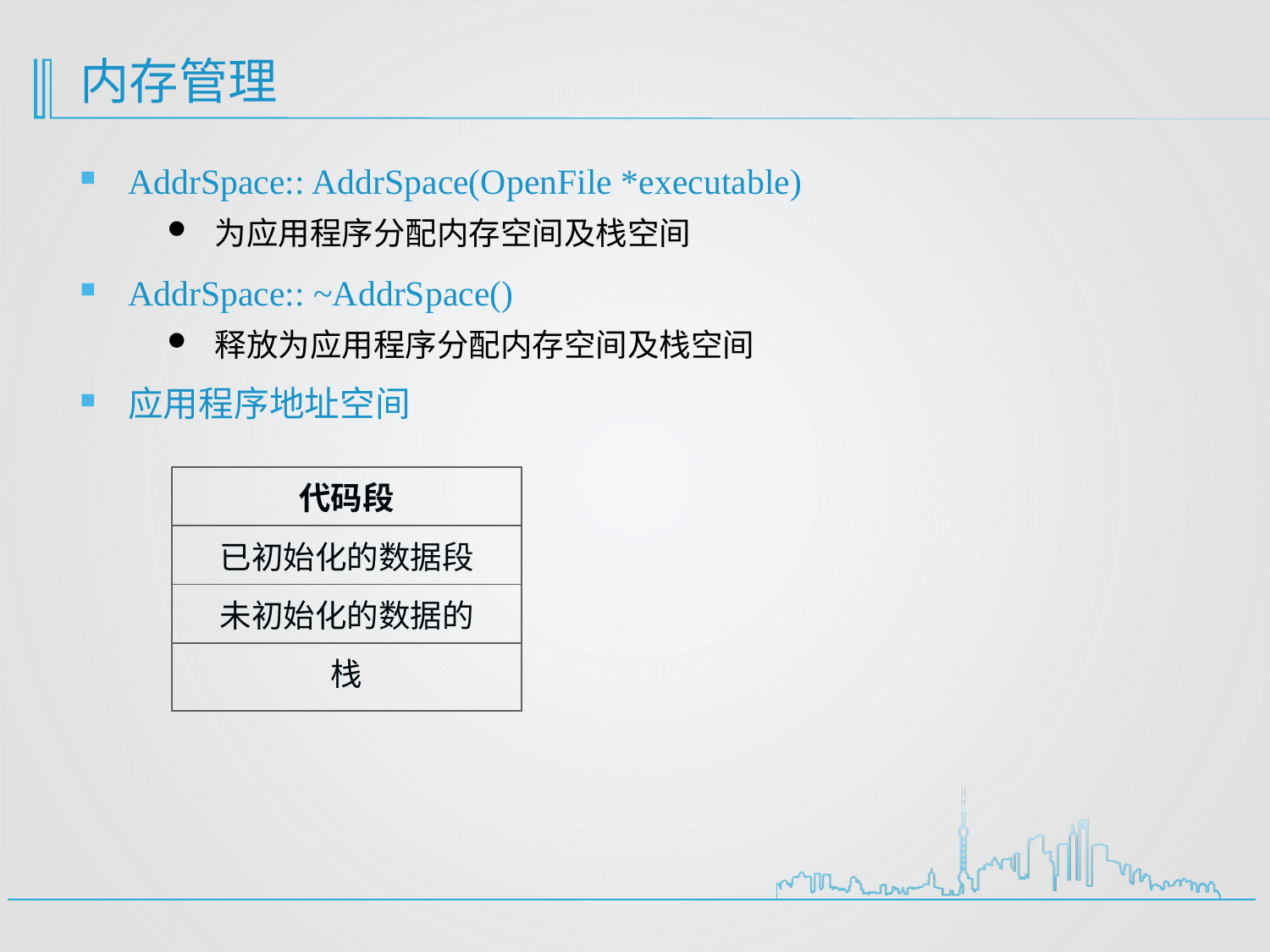

# 内存管理
AddrSpace:: AddrSpace(OpenFile *executable)
为应用程序分配内存空间及栈空间
AddrSpace:: ~AddrSpace()
释放为应用程序分配内存空间及栈空间
应用程序地址空间

| 代码段 |
| --- |
| 已初始化的数据段 |
| 未初始化的数据的 |
| 栈 |